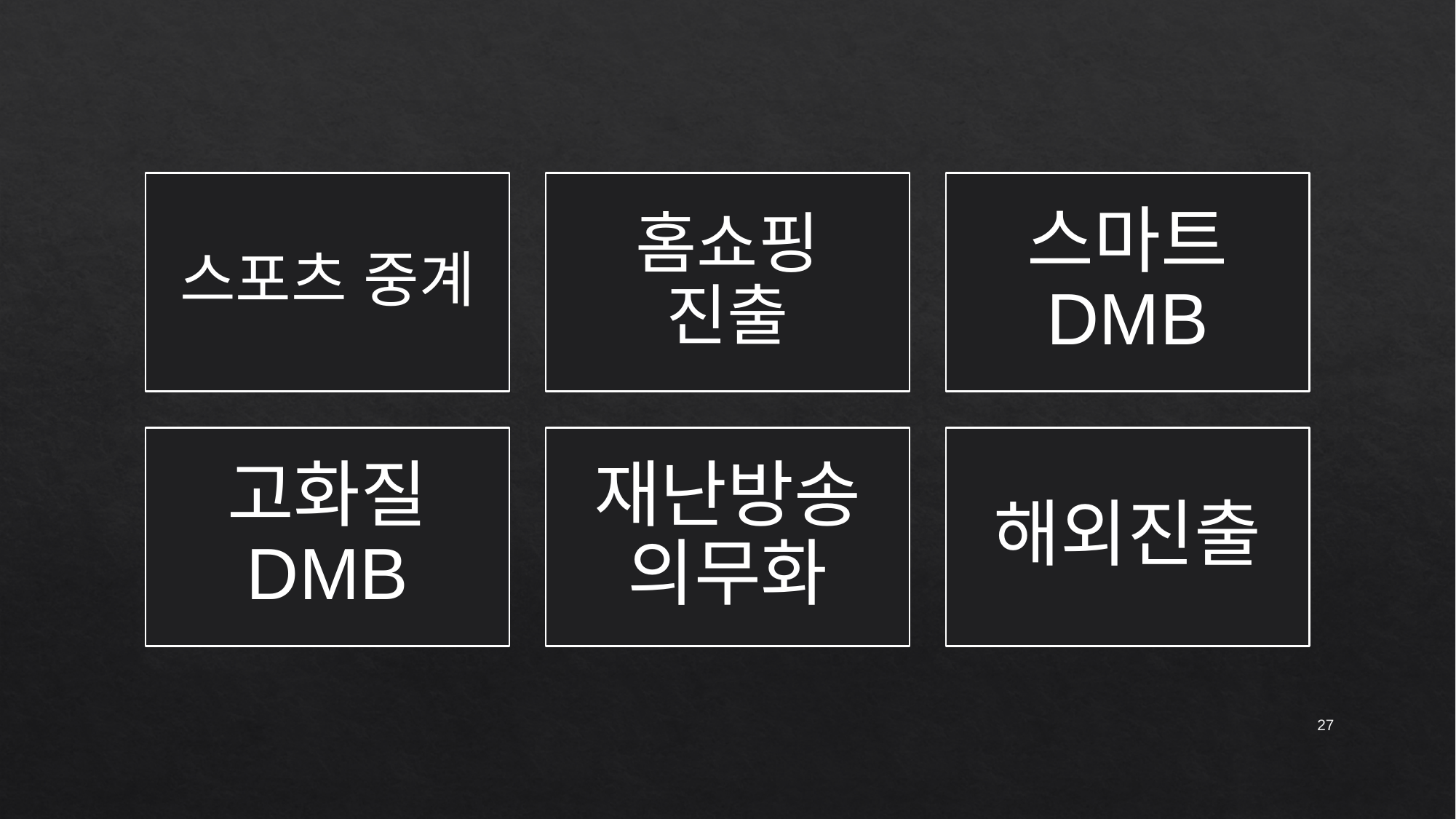

스포츠 중계
홈쇼핑 진출
스마트 DMB
고화질 DMB
재난방송 의무화
해외진출
27